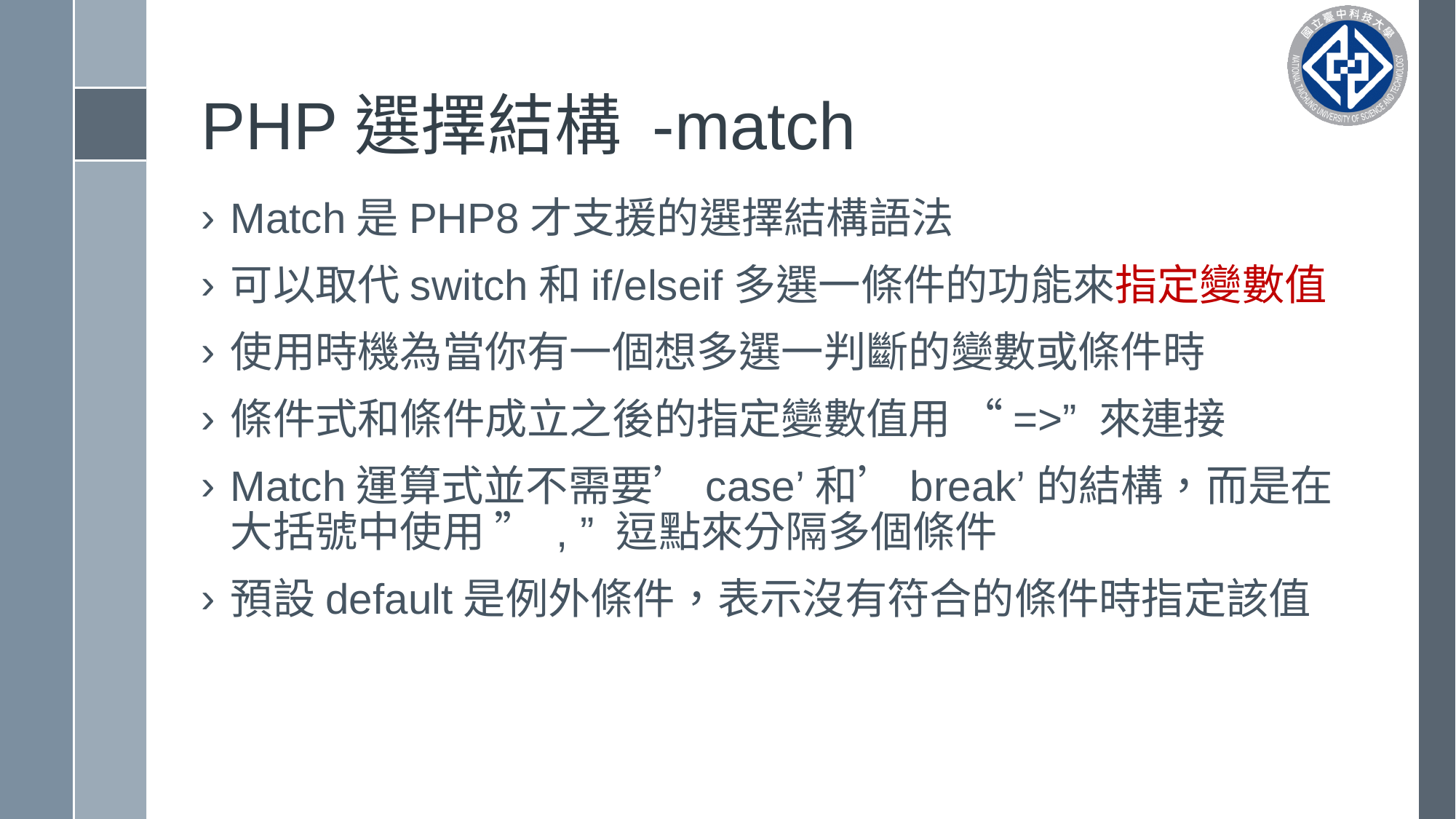

# PHP選擇結構 -match
Match是PHP8才支援的選擇結構語法
可以取代switch和if/elseif多選一條件的功能來指定變數值
使用時機為當你有一個想多選一判斷的變數或條件時
條件式和條件成立之後的指定變數值用 “=>” 來連接
Match運算式並不需要’case’和’break’的結構，而是在大括號中使用 ” , ” 逗點來分隔多個條件
預設default是例外條件，表示沒有符合的條件時指定該值